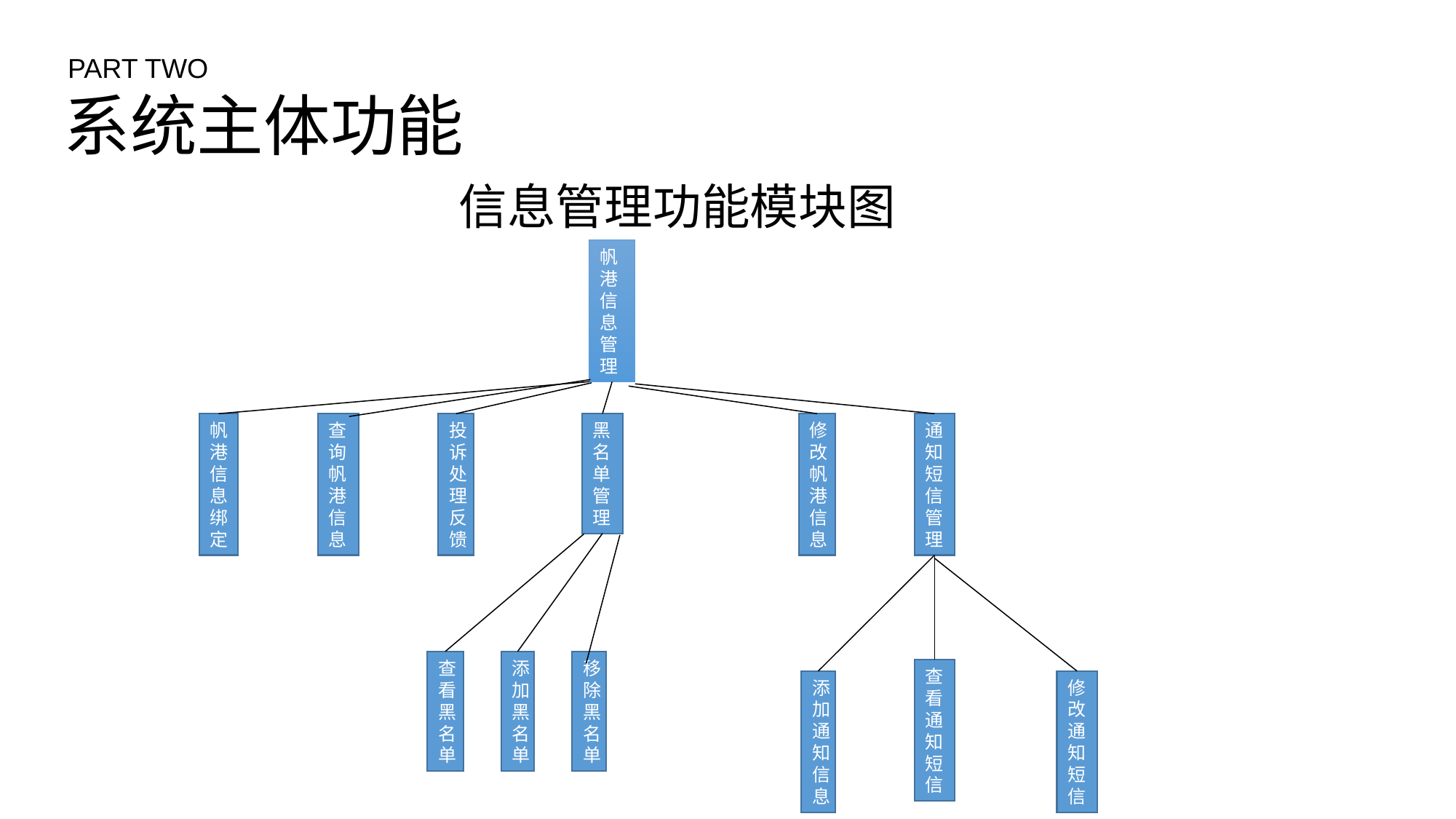

PART TWO
  系统主体功能
信息管理功能模块图
帆港信息管理
帆港信息绑定
查询帆港信息
投诉处理反馈
黑名单管理
修改帆港信息
通知短信管理
查看黑名单
添加黑名单
移除黑名单
查看通知短信
添加通知信息
修改通知短信